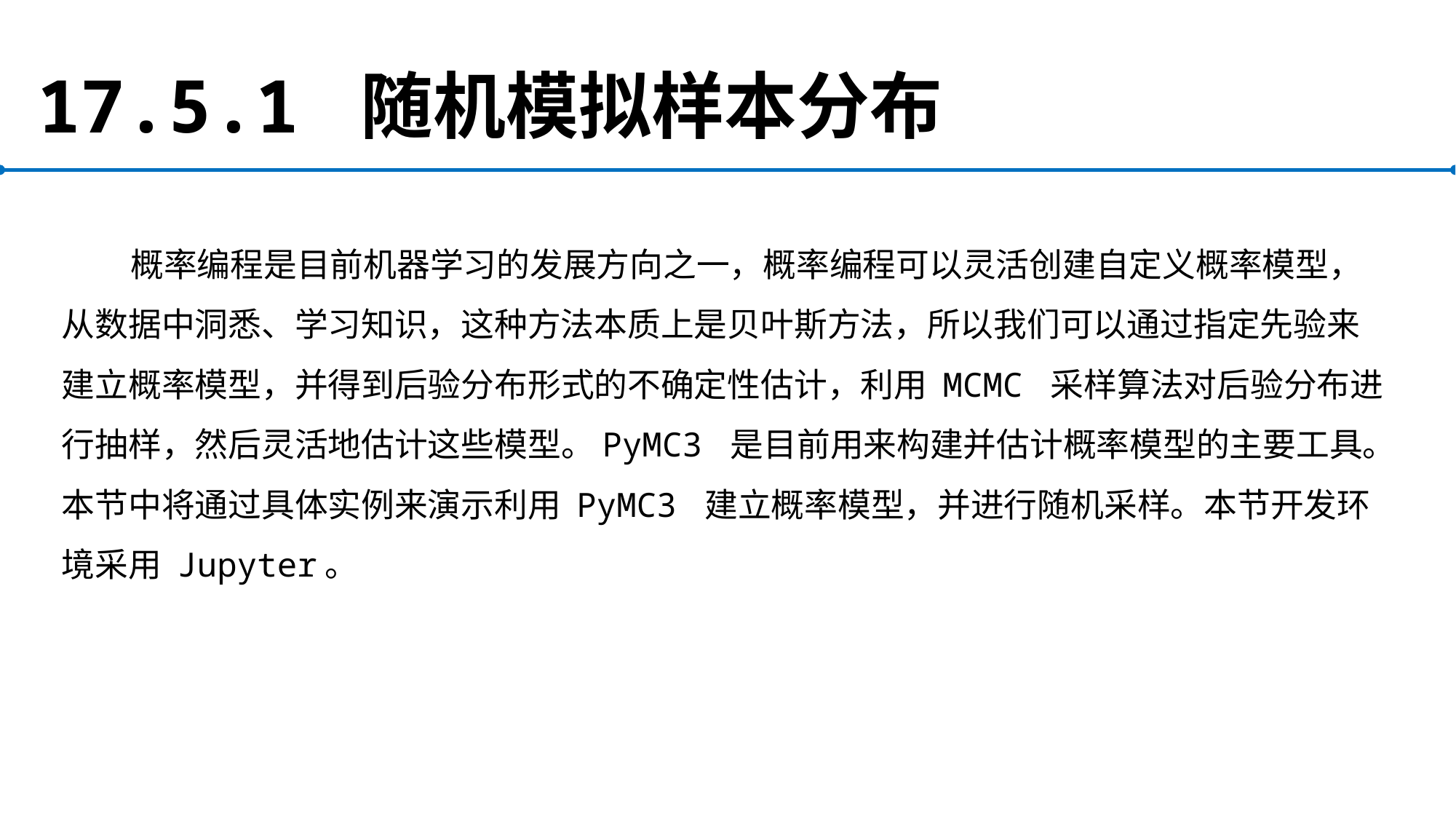

# 17.5.1 随机模拟样本分布
概率编程是目前机器学习的发展方向之一，概率编程可以灵活创建自定义概率模型，从数据中洞悉、学习知识，这种方法本质上是贝叶斯方法，所以我们可以通过指定先验来建立概率模型，并得到后验分布形式的不确定性估计，利用 MCMC 采样算法对后验分布进行抽样，然后灵活地估计这些模型。PyMC3 是目前用来构建并估计概率模型的主要工具。本节中将通过具体实例来演示利用 PyMC3 建立概率模型，并进行随机采样。本节开发环境采用 Jupyter。